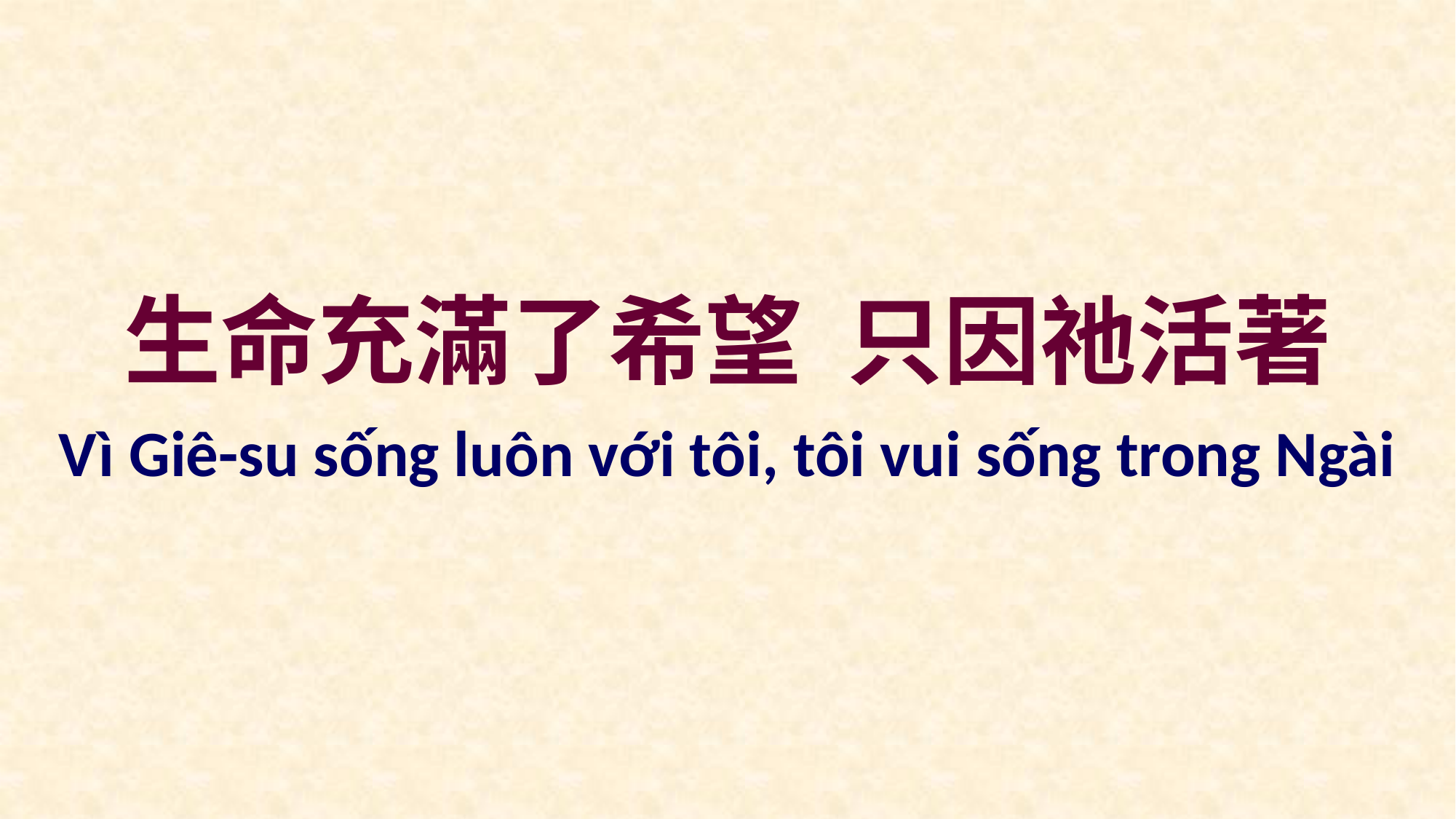

生命充滿了希望  只因祂活著
Vì Giê-su sống luôn với tôi, tôi vui sống trong Ngài